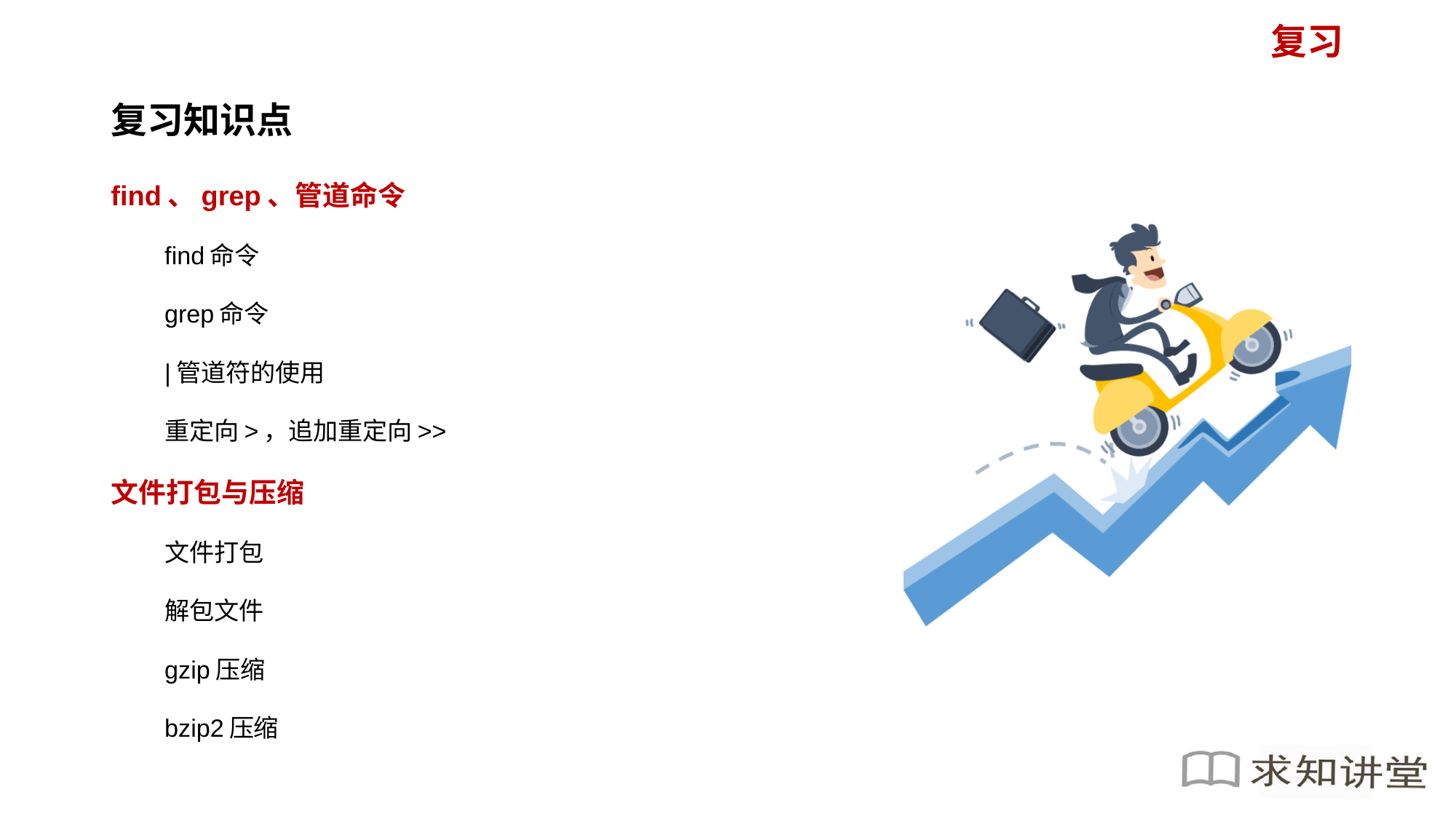

复习知识点
find、grep、管道命令
find命令
grep命令
|管道符的使用
重定向>，追加重定向>>
文件打包与压缩
文件打包
解包文件
gzip压缩
bzip2压缩